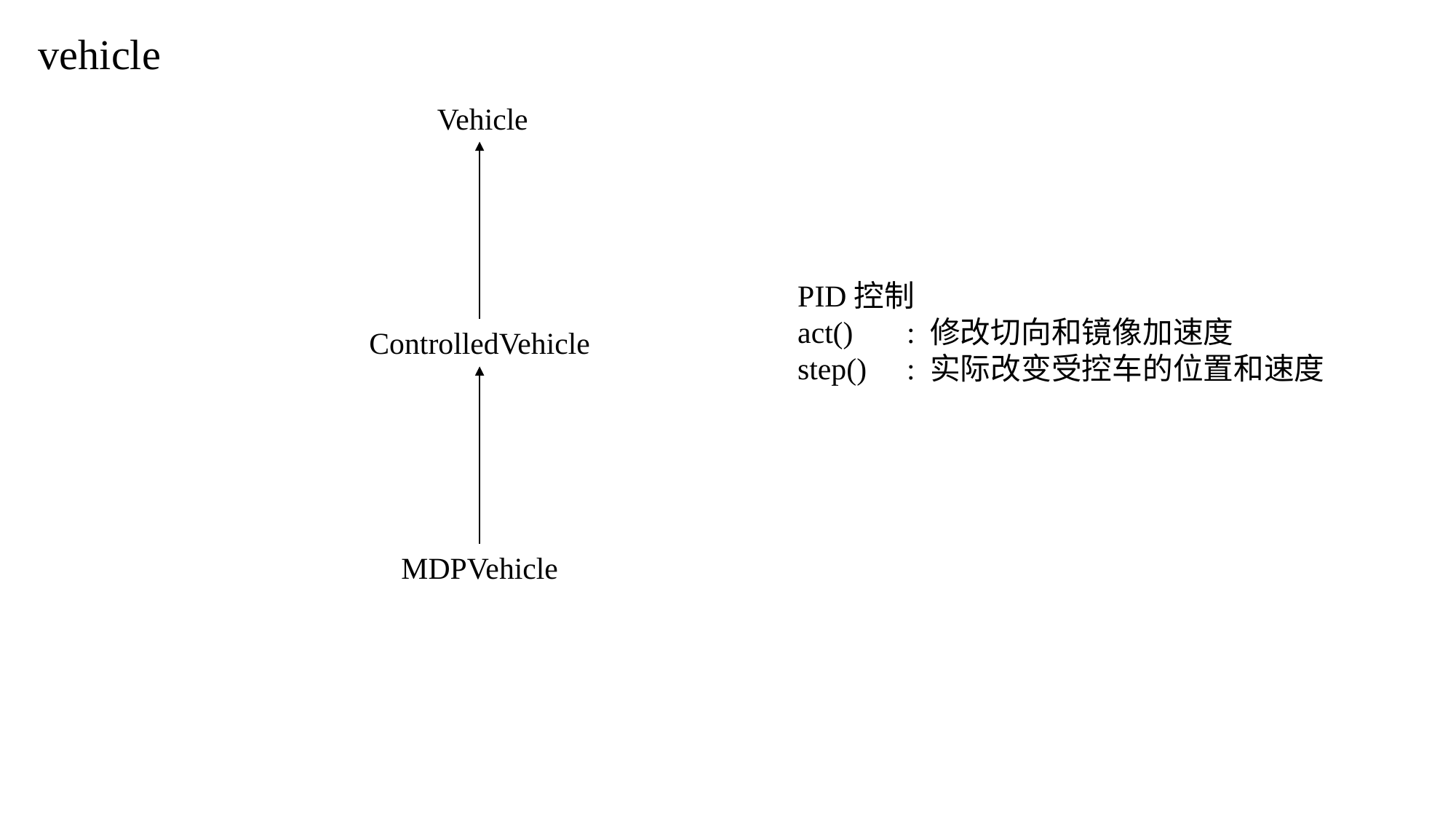

vehicle
Vehicle
PID控制
act()	: 修改切向和镜像加速度
step()	: 实际改变受控车的位置和速度
ControlledVehicle
MDPVehicle